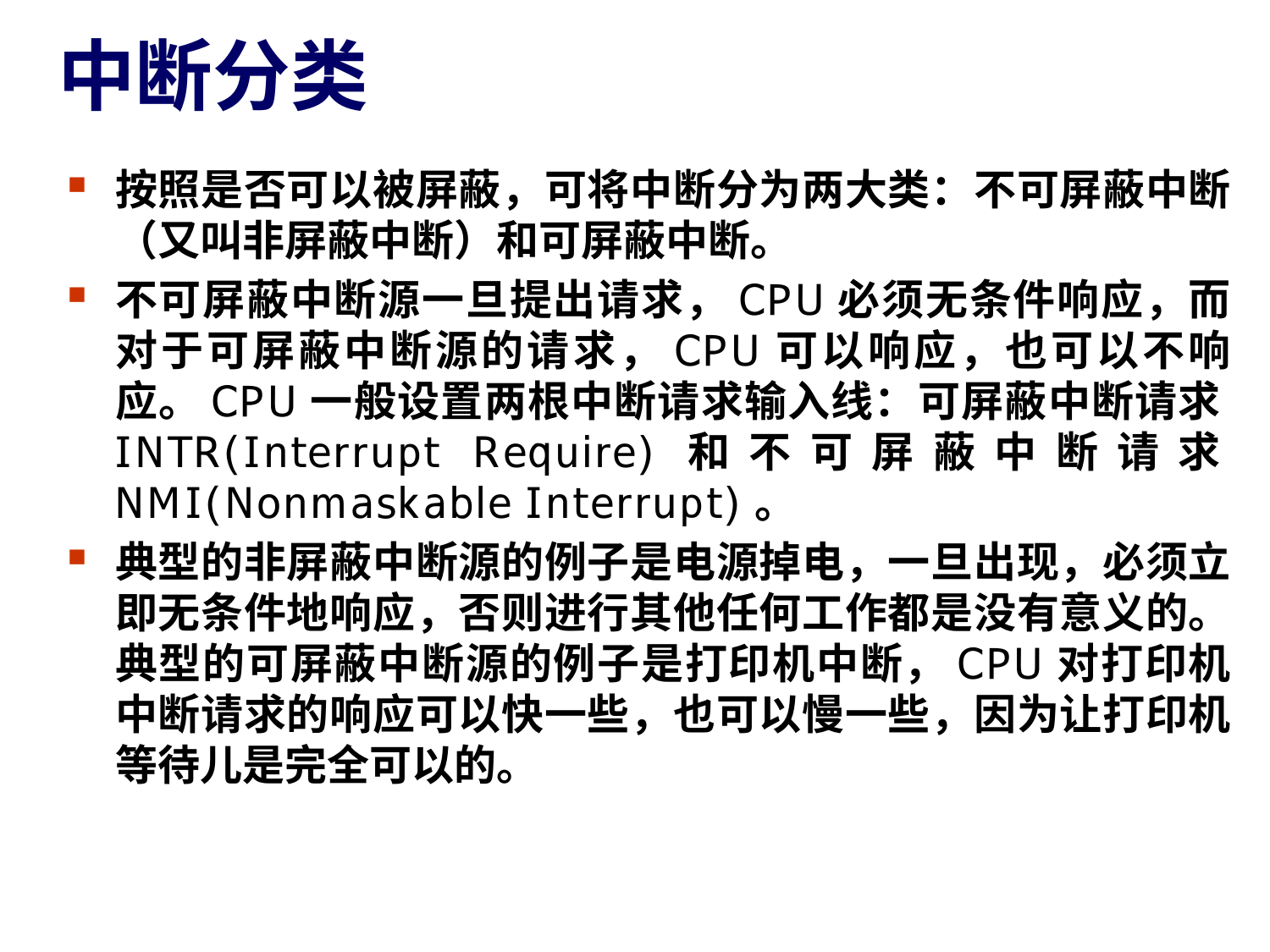

# 中断分类
按照是否可以被屏蔽，可将中断分为两大类：不可屏蔽中断（又叫非屏蔽中断）和可屏蔽中断。
不可屏蔽中断源一旦提出请求，CPU必须无条件响应，而对于可屏蔽中断源的请求，CPU可以响应，也可以不响应。CPU一般设置两根中断请求输入线：可屏蔽中断请求INTR(Interrupt Require)和不可屏蔽中断请求NMI(Nonmaskable Interrupt)。
典型的非屏蔽中断源的例子是电源掉电，一旦出现，必须立即无条件地响应，否则进行其他任何工作都是没有意义的。典型的可屏蔽中断源的例子是打印机中断，CPU对打印机中断请求的响应可以快一些，也可以慢一些，因为让打印机等待儿是完全可以的。
25